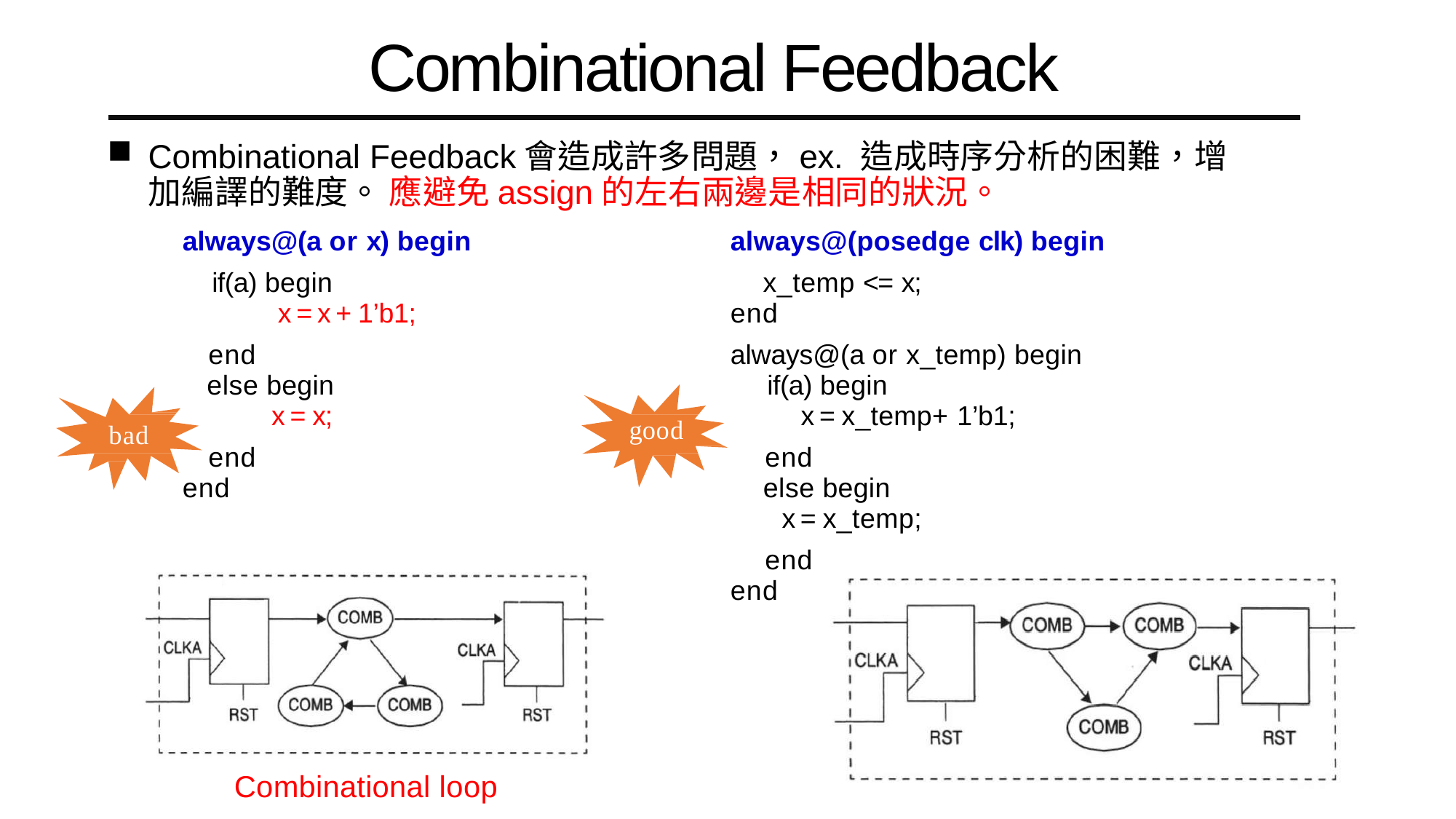

Combinational Feedback
Combinational Feedback會造成許多問題，ex. 造成時序分析的困難，增加編譯的難度。 應避免assign的左右兩邊是相同的狀況。
| always@(a or x) begin | always@(posedge clk) begin |
| --- | --- |
| if(a) begin x = x + 1’b1; | x\_temp <= x; end |
| end else begin x = x; | always@(a or x\_temp) begin if(a) begin x = x\_temp+ 1’b1; |
| end end | end else begin x = x\_temp; |
|  | end end |
|  |  |

good
bad

Combinational loop
11